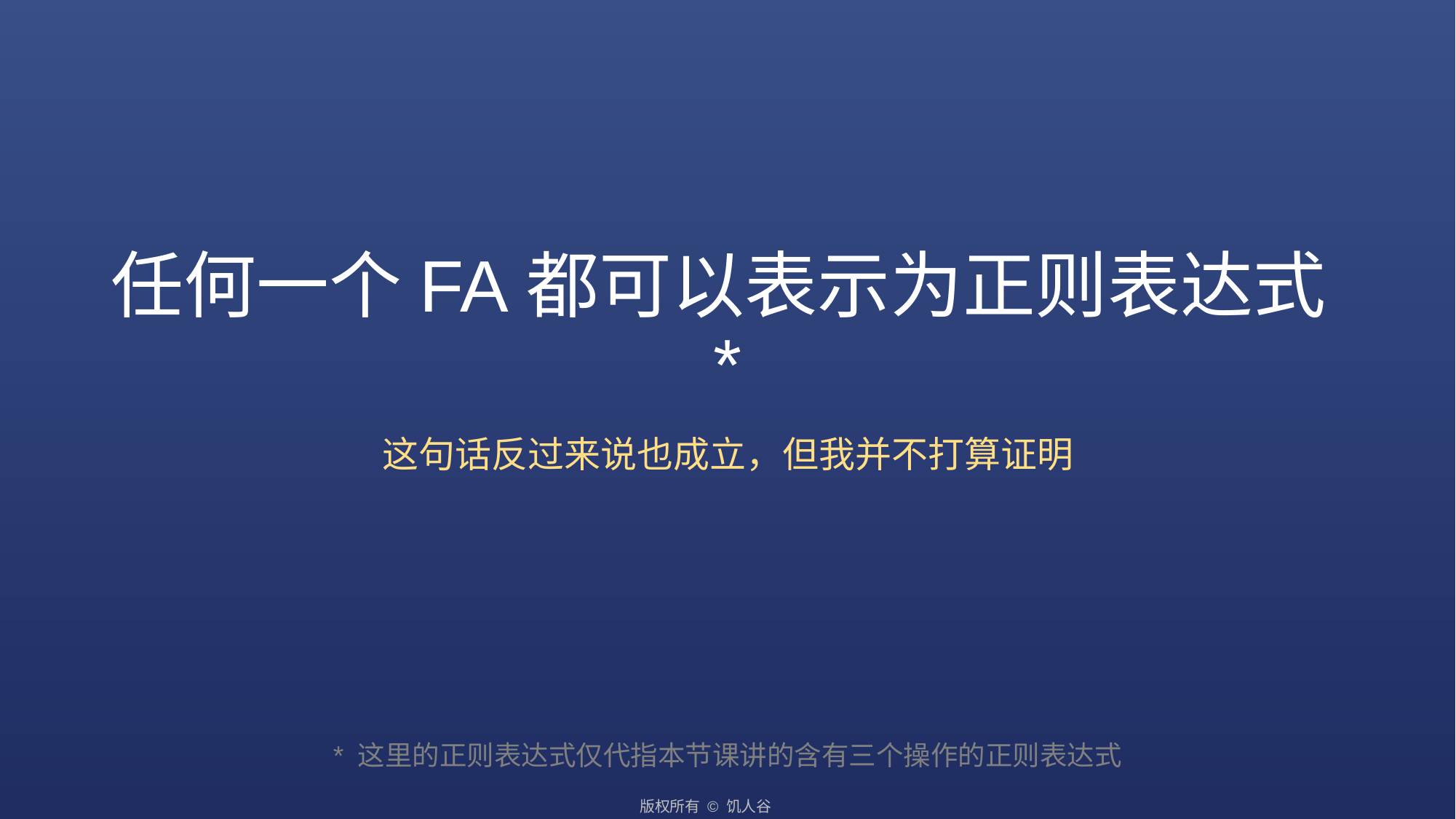

# 任何一个FA都可以表示为正则表达式*
这句话反过来说也成立，但我并不打算证明
* 这里的正则表达式仅代指本节课讲的含有三个操作的正则表达式